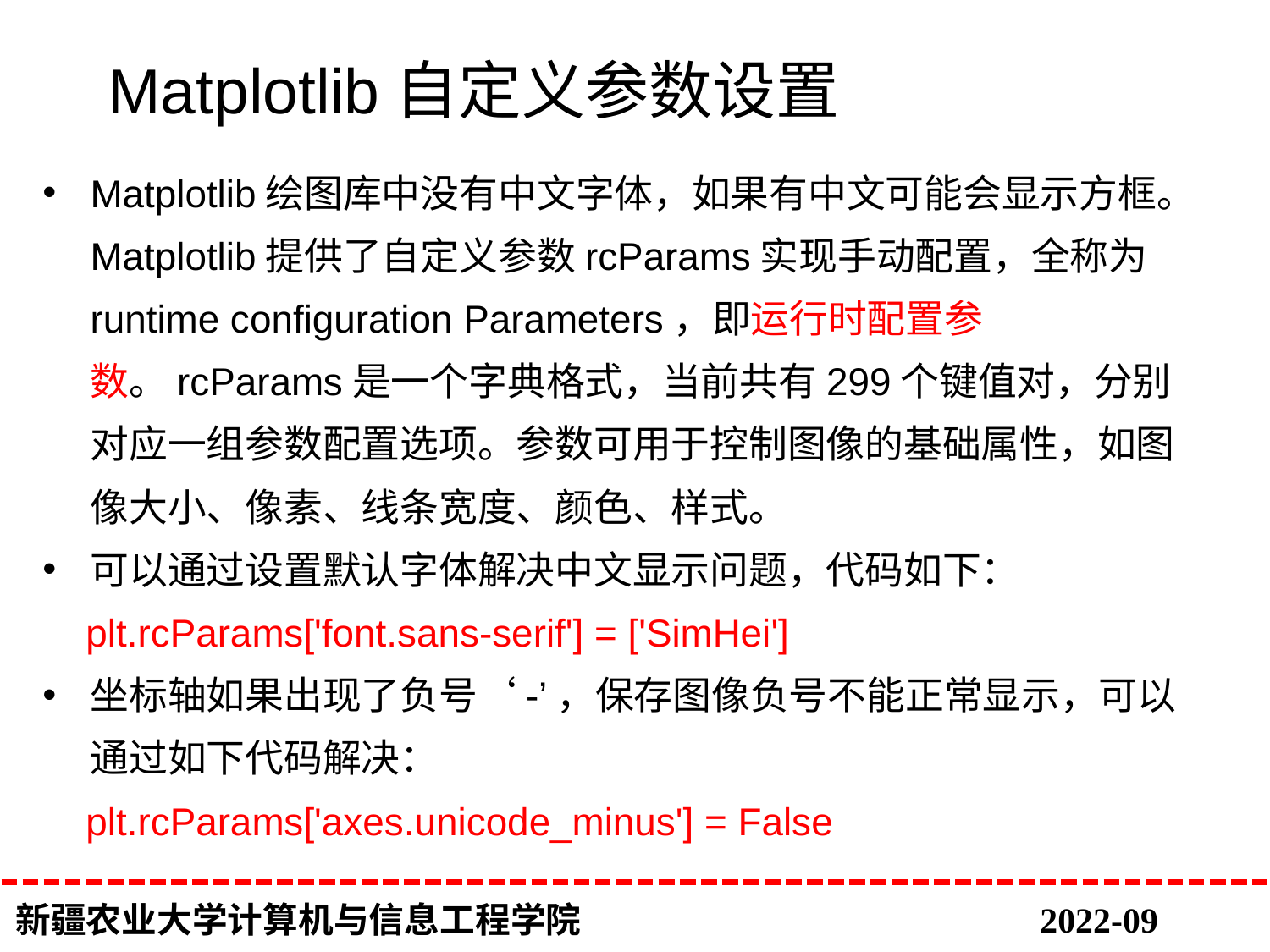

# Matplotlib自定义参数设置
Matplotlib绘图库中没有中文字体，如果有中文可能会显示方框。Matplotlib提供了自定义参数rcParams实现手动配置，全称为runtime configuration Parameters，即运行时配置参数。rcParams是一个字典格式，当前共有299个键值对，分别对应一组参数配置选项。参数可用于控制图像的基础属性，如图像大小、像素、线条宽度、颜色、样式。
可以通过设置默认字体解决中文显示问题，代码如下：
    plt.rcParams['font.sans-serif'] = ['SimHei']
坐标轴如果出现了负号‘-’，保存图像负号不能正常显示，可以通过如下代码解决：
    plt.rcParams['axes.unicode_minus'] = False